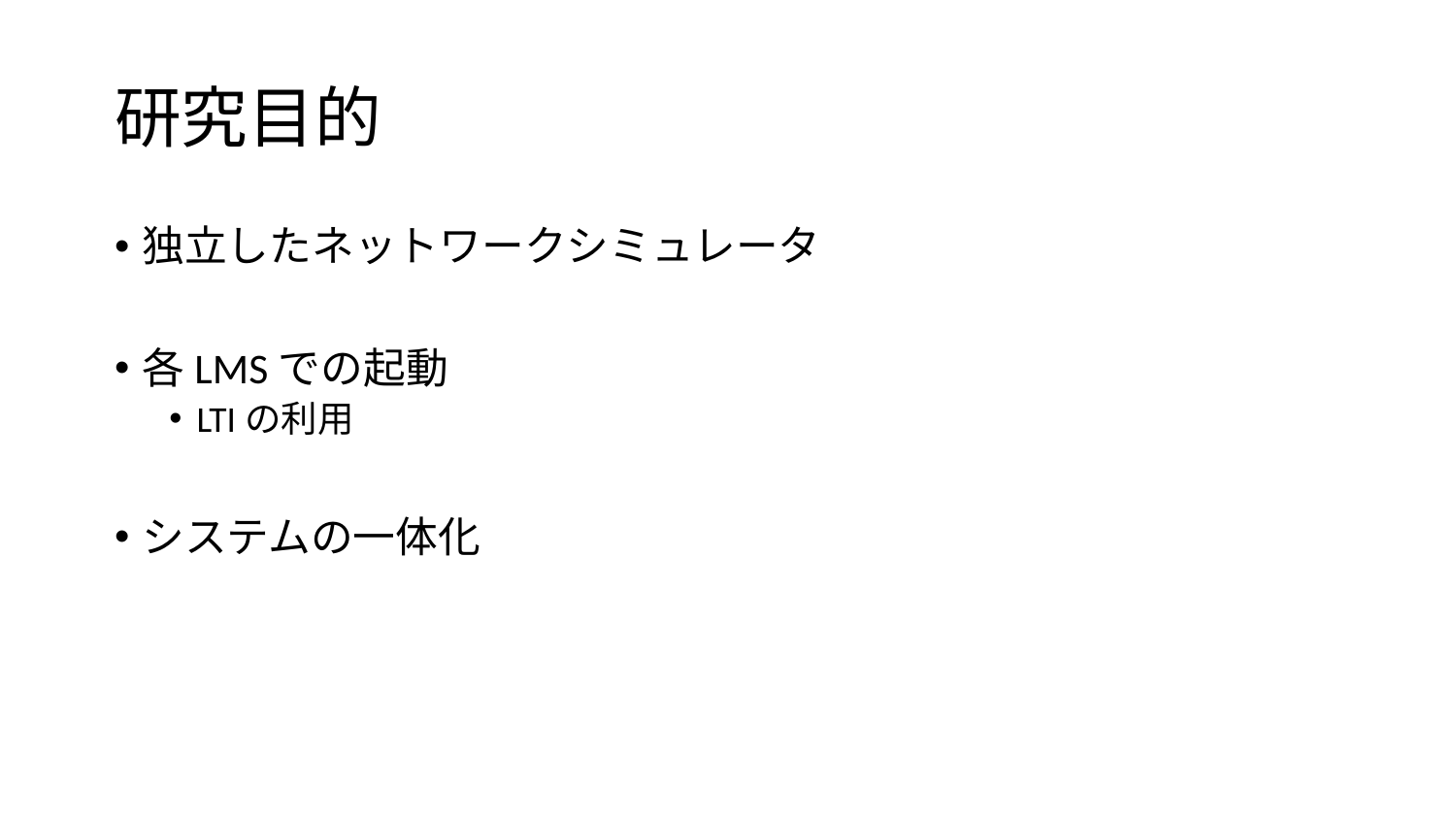

# 研究目的
独立したネットワークシミュレータ

各LMSでの起動
LTIの利用

システムの一体化